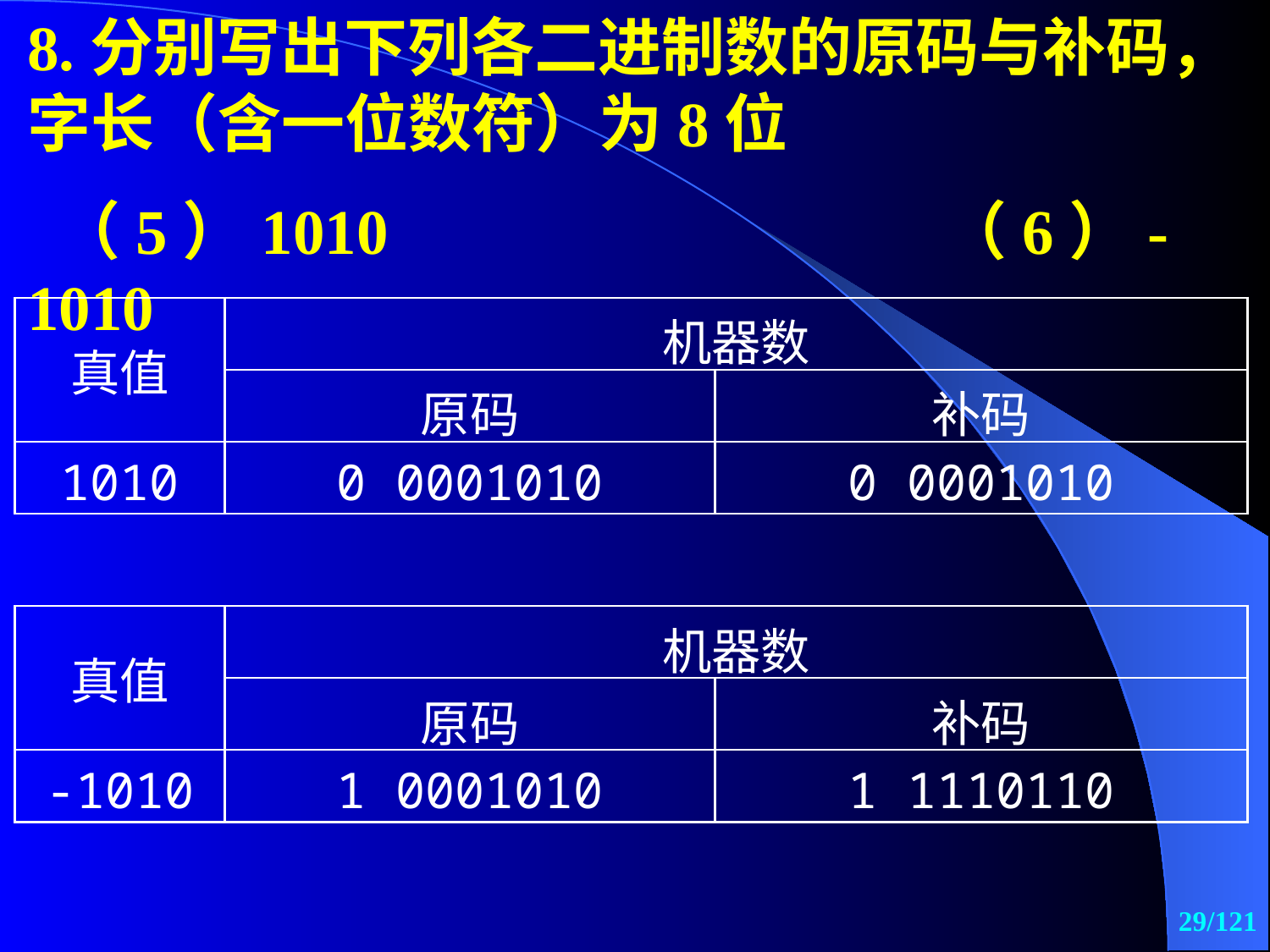

8.分别写出下列各二进制数的原码与补码，字长（含一位数符）为8位
 （5）1010                                  （6）-1010
| 真值 | 机器数 |  |
| --- | --- | --- |
|  | 原码 | 补码 |
| 1010 | 0 0001010 | 0 0001010 |
| 真值 | 机器数 |  |
| --- | --- | --- |
|  | 原码 | 补码 |
| -1010 | 1 0001010 | 1 1110110 |
29/121